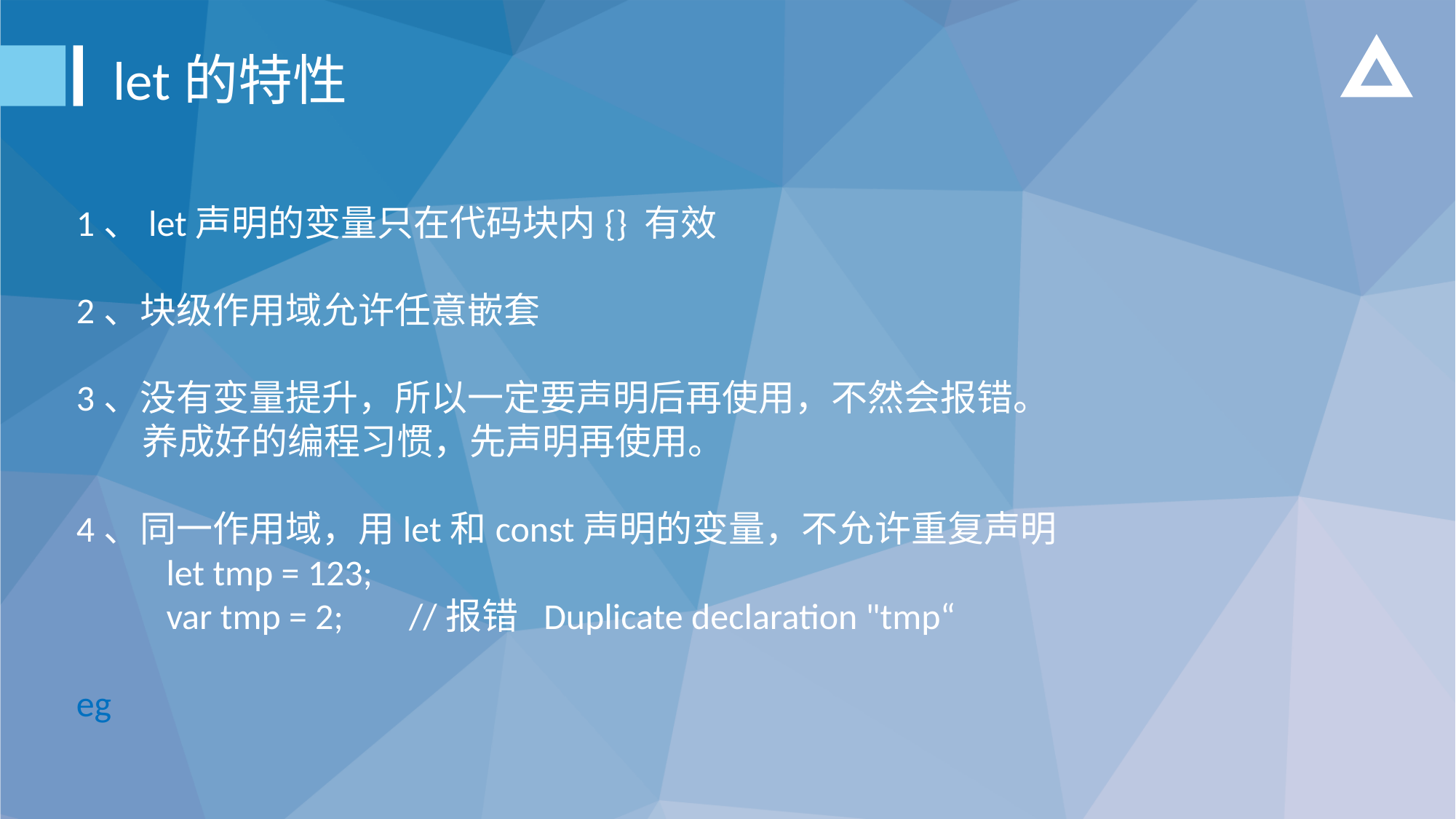

let的特性

1、let声明的变量只在代码块内{} 有效

2、块级作用域允许任意嵌套

3、没有变量提升，所以一定要声明后再使用，不然会报错。
       养成好的编程习惯，先声明再使用。

4、同一作用域，用let和const声明的变量，不允许重复声明
           let tmp = 123;
           var tmp = 2;        //报错  Duplicate declaration "tmp“

eg